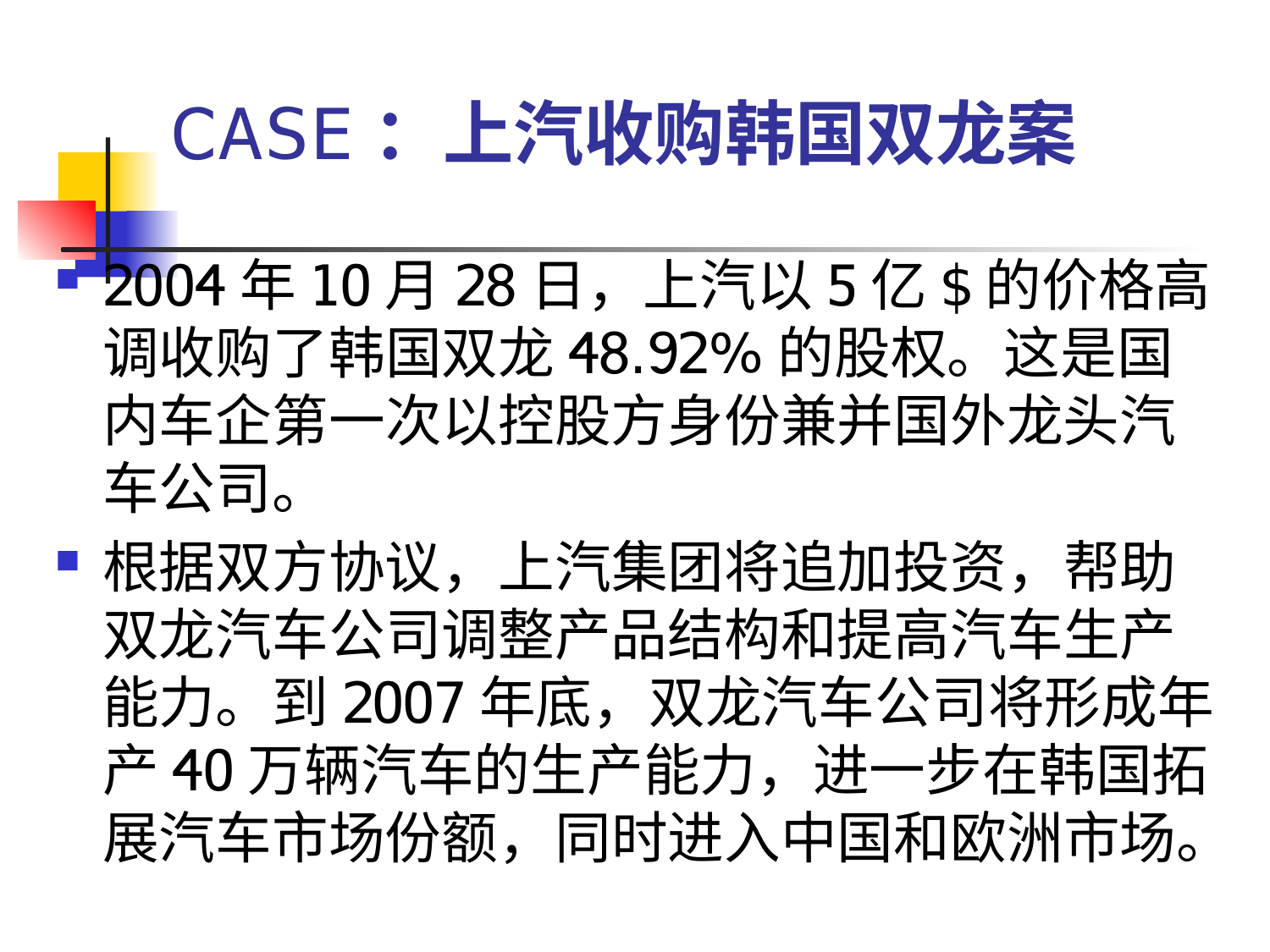

CASE：上汽收购韩国双龙案
2004年10月28日，上汽以5亿$的价格高调收购了韩国双龙48.92%的股权。这是国内车企第一次以控股方身份兼并国外龙头汽车公司。
根据双方协议，上汽集团将追加投资，帮助双龙汽车公司调整产品结构和提高汽车生产能力。到2007年底，双龙汽车公司将形成年产40万辆汽车的生产能力，进一步在韩国拓展汽车市场份额，同时进入中国和欧洲市场。